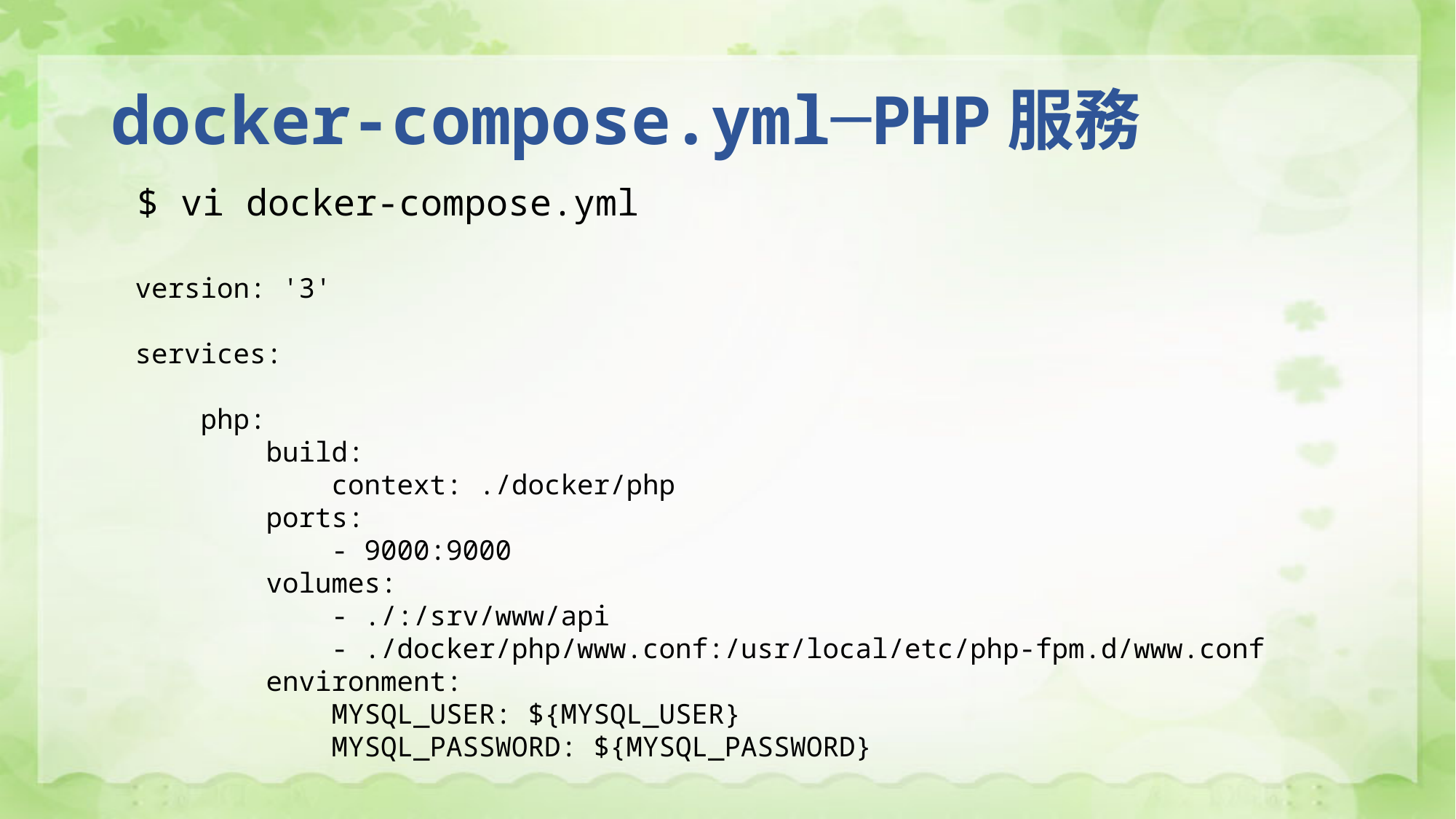

# docker-compose.yml─PHP服務
$ vi docker-compose.yml
version: '3'

services:

    php:
        build:
            context: ./docker/php
        ports:
            - 9000:9000
        volumes:
            - ./:/srv/www/api
            - ./docker/php/www.conf:/usr/local/etc/php-fpm.d/www.conf
        environment:
            MYSQL_USER: ${MYSQL_USER}
            MYSQL_PASSWORD: ${MYSQL_PASSWORD}